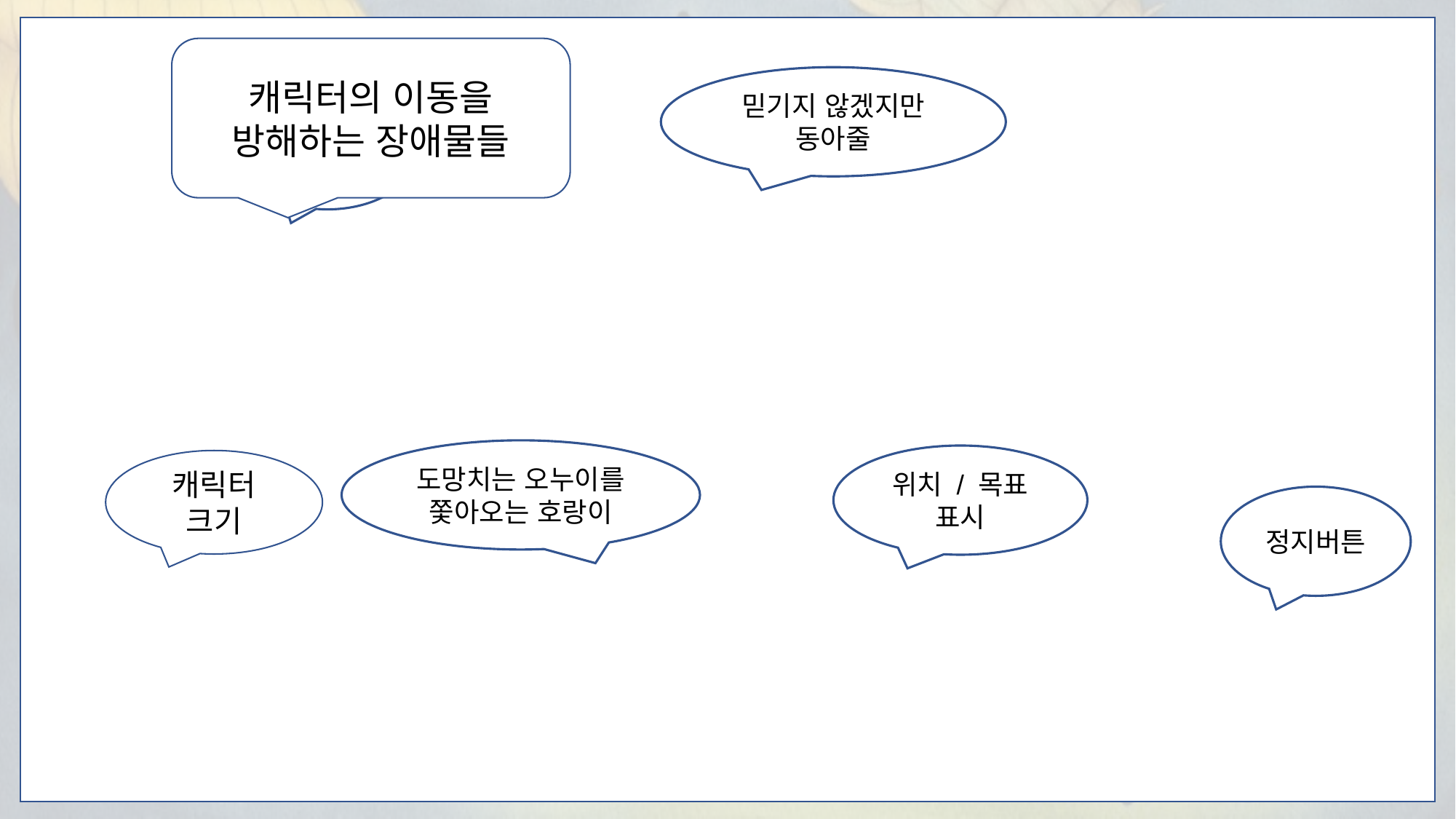

캐릭터의 이동을
방해하는 장애물들
믿기지 않겠지만
동아줄
캐릭터
도망치는 오누이를 쫓아오는 호랑이
위치 / 목표
표시
캐릭터
크기
정지버튼